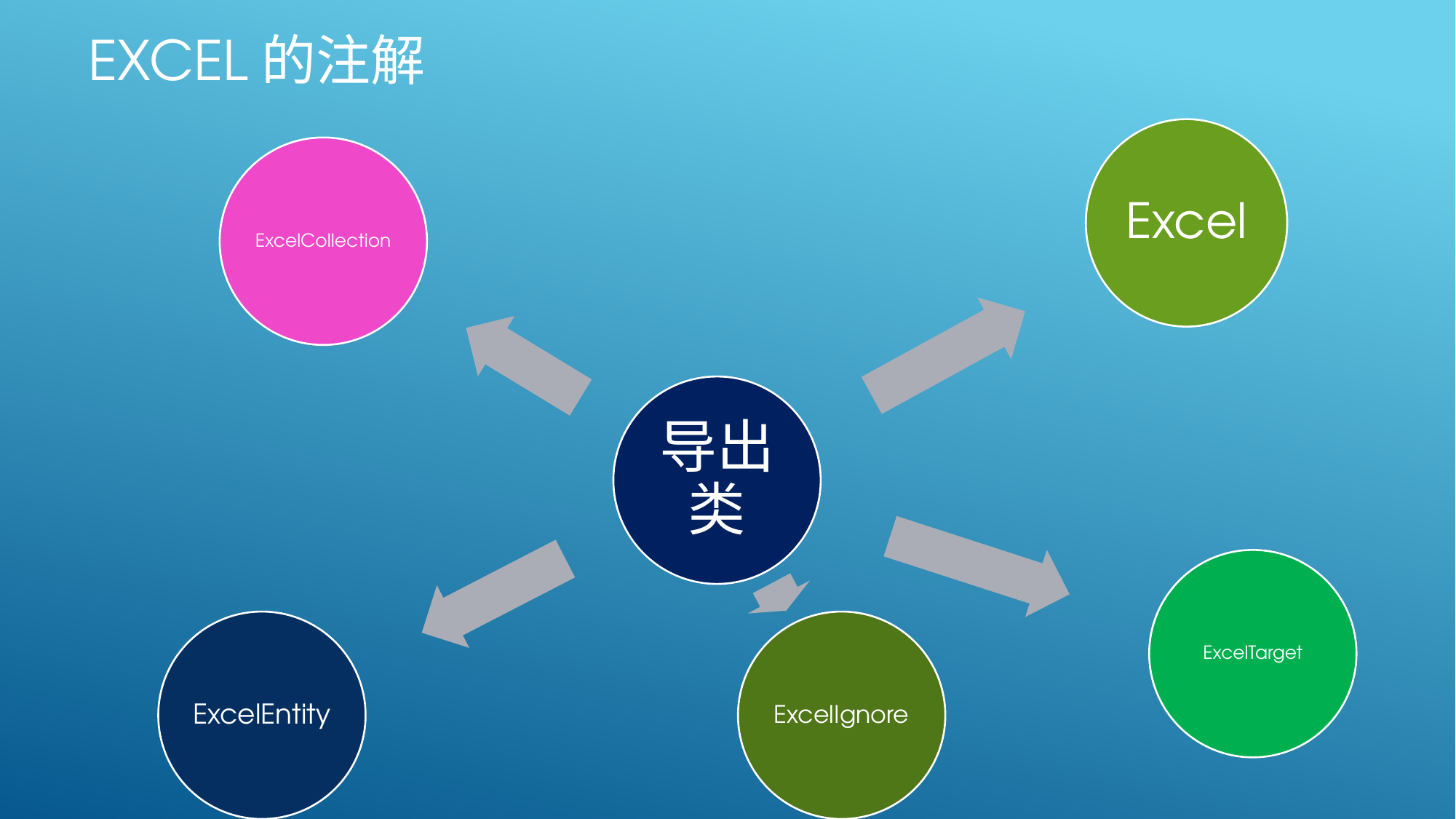

# Excel的注解
导出类

Excel

ExcelTarget

ExcelIgnore

ExcelEntity

ExcelCollection